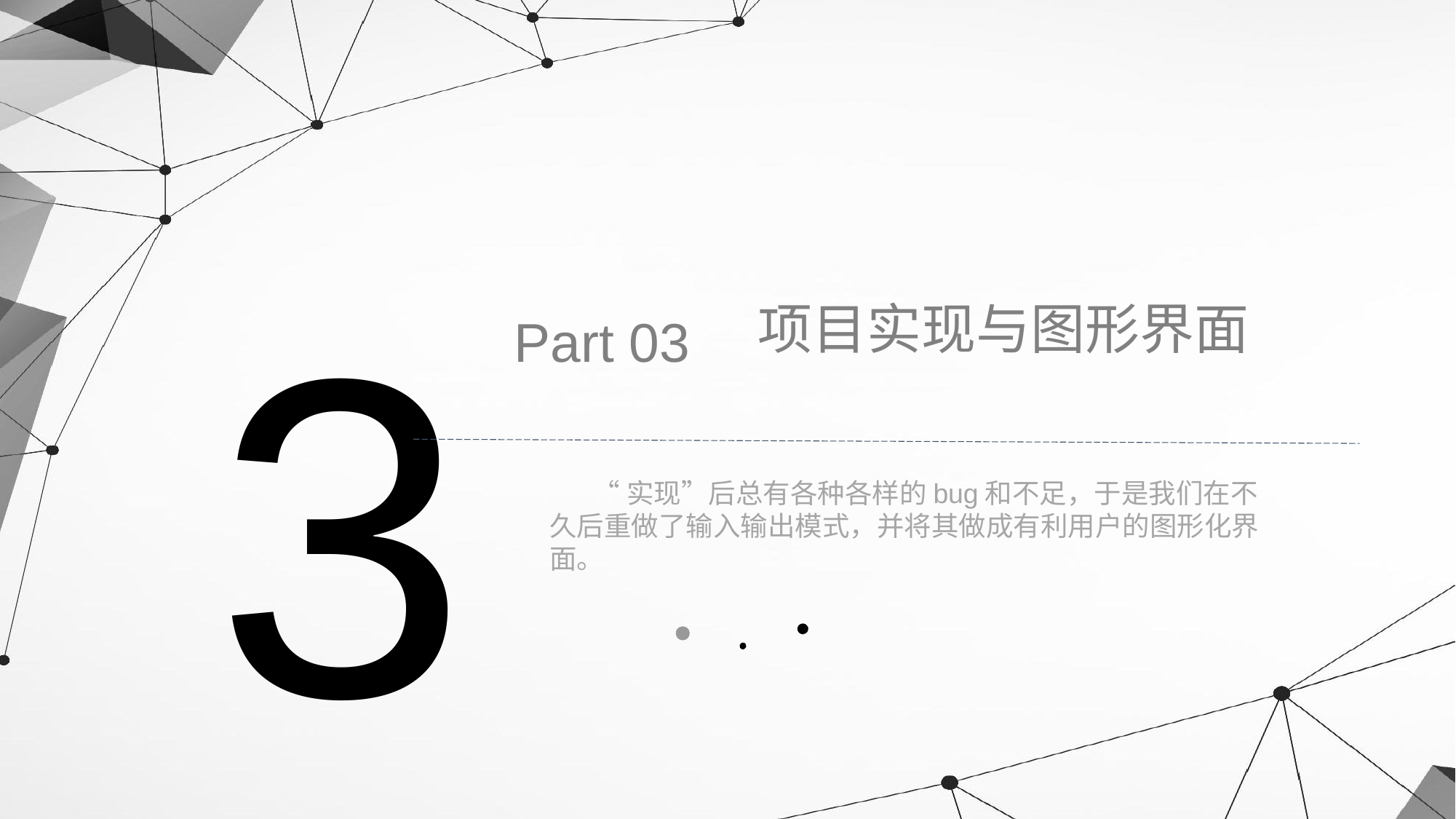

3
项目实现与图形界面
Part 03

       “实现”后总有各种各样的bug和不足，于是我们在不久后重做了输入输出模式，并将其做成有利用户的图形化界面。